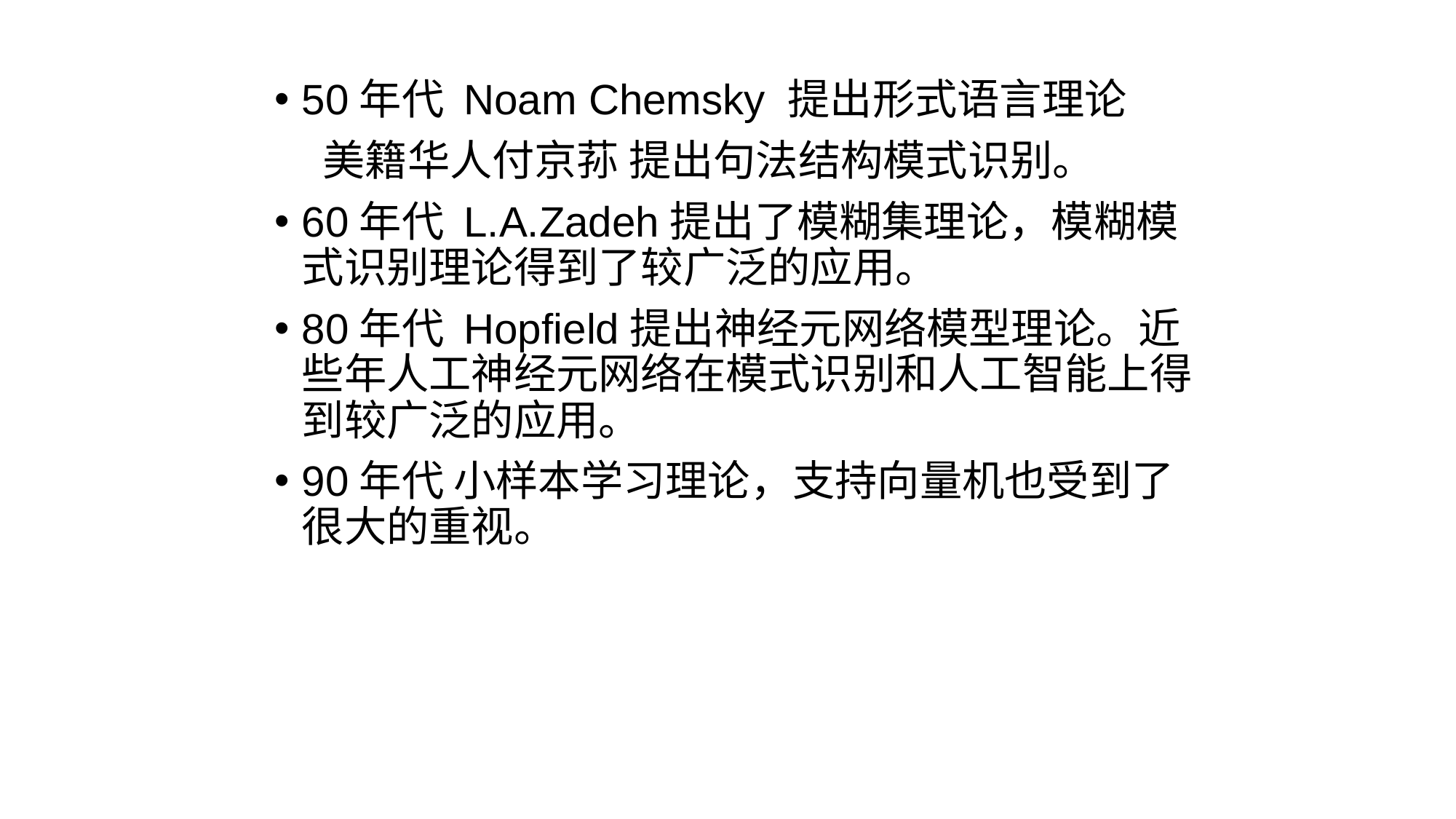

50年代 Noam Chemsky 提出形式语言理论
    美籍华人付京荪 提出句法结构模式识别。
60年代 L.A.Zadeh提出了模糊集理论，模糊模式识别理论得到了较广泛的应用。
80年代 Hopfield提出神经元网络模型理论。近些年人工神经元网络在模式识别和人工智能上得到较广泛的应用。
90年代 小样本学习理论，支持向量机也受到了很大的重视。